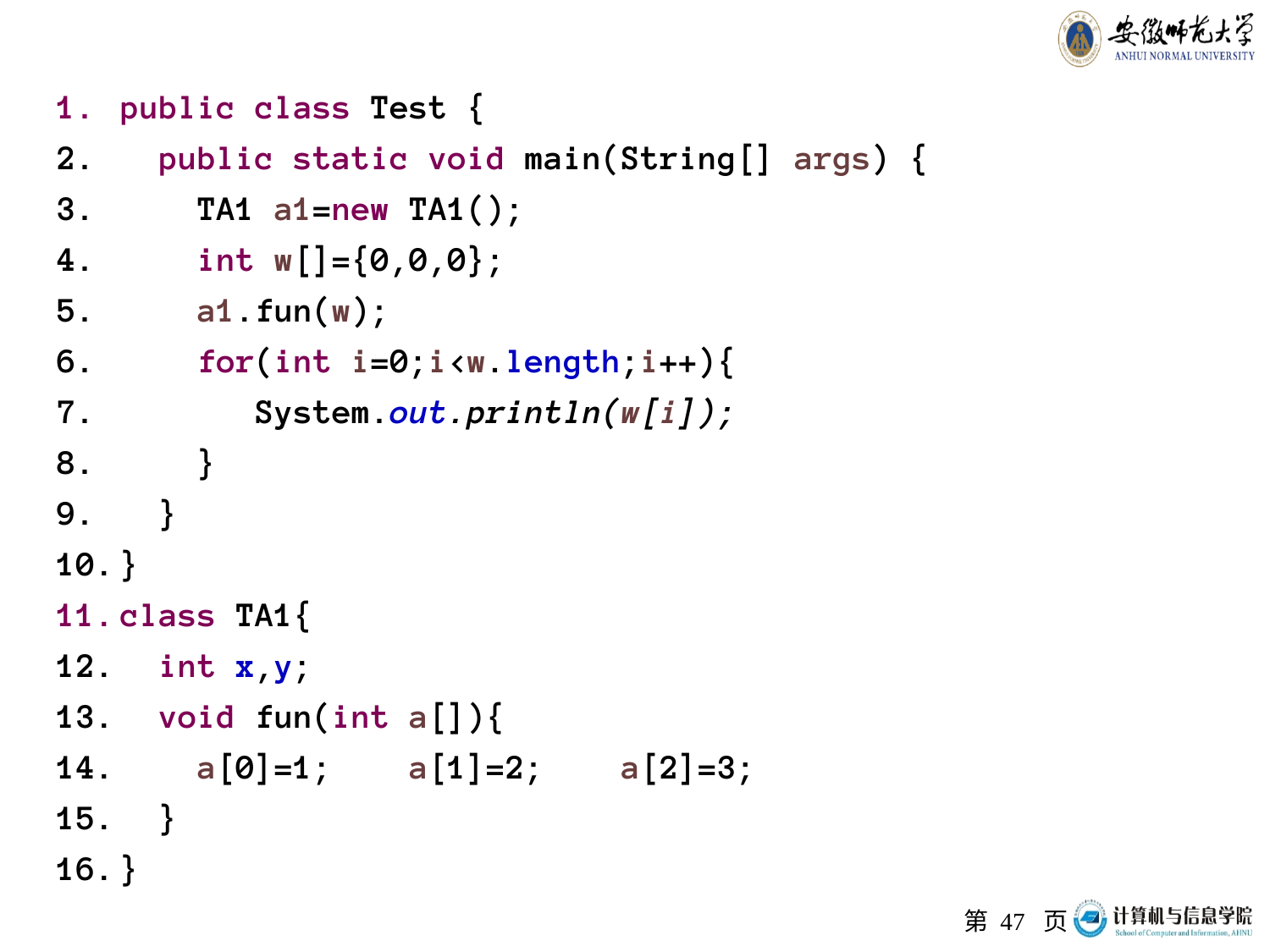

public class Test {
  public static void main(String[] args) {
    TA1 a1=new TA1();
    int w[]={0,0,0};
    a1.fun(w);
    for(int i=0;i<w.length;i++){
       System.out.println(w[i]);
    }
  }
}
class TA1{
  int x,y;
  void fun(int a[]){
    a[0]=1;    a[1]=2;    a[2]=3;
  }
}
第 47  页